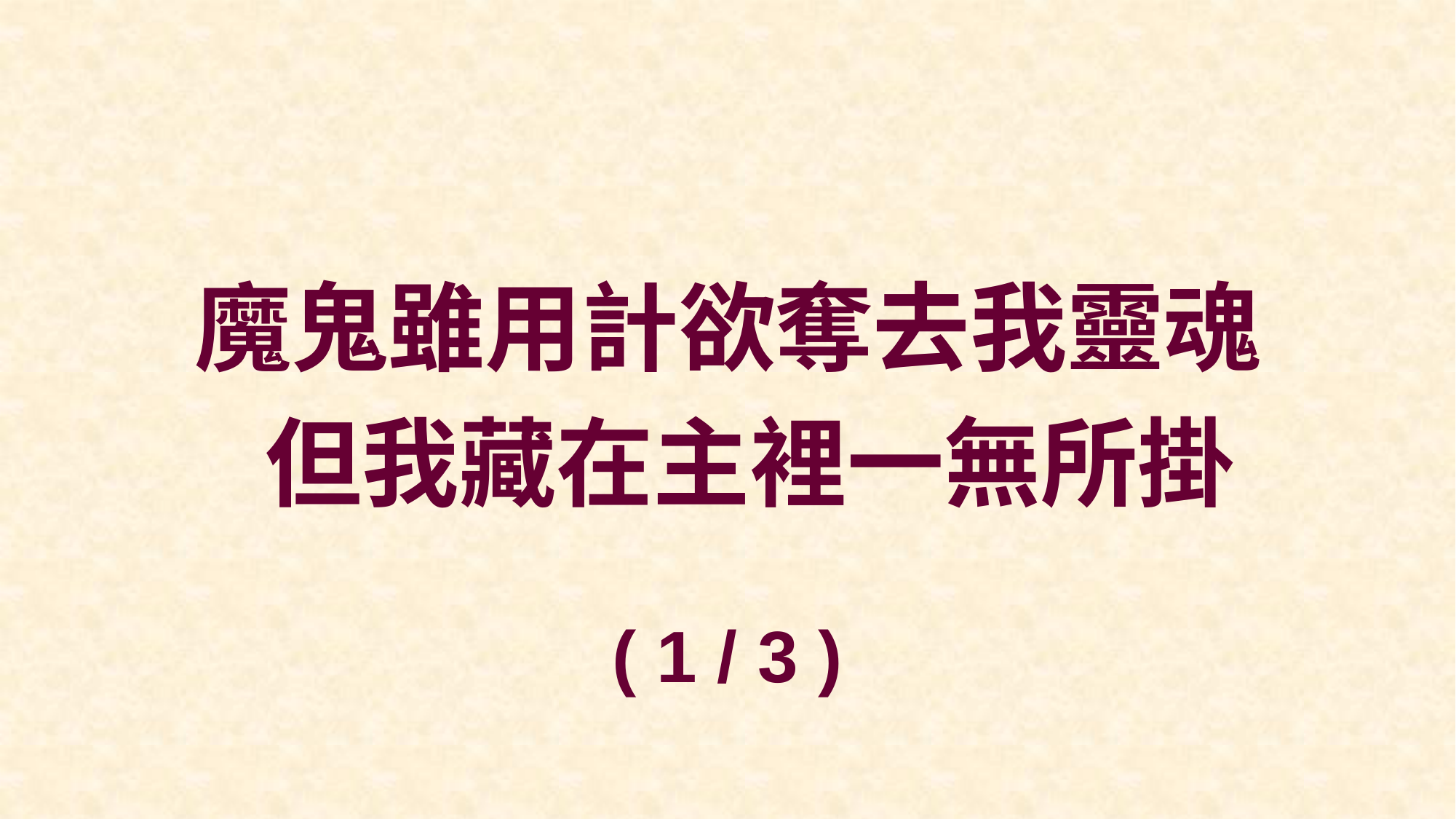

魔鬼雖用計欲奪去我靈魂
 但我藏在主裡一無所掛
( 1 / 3 )